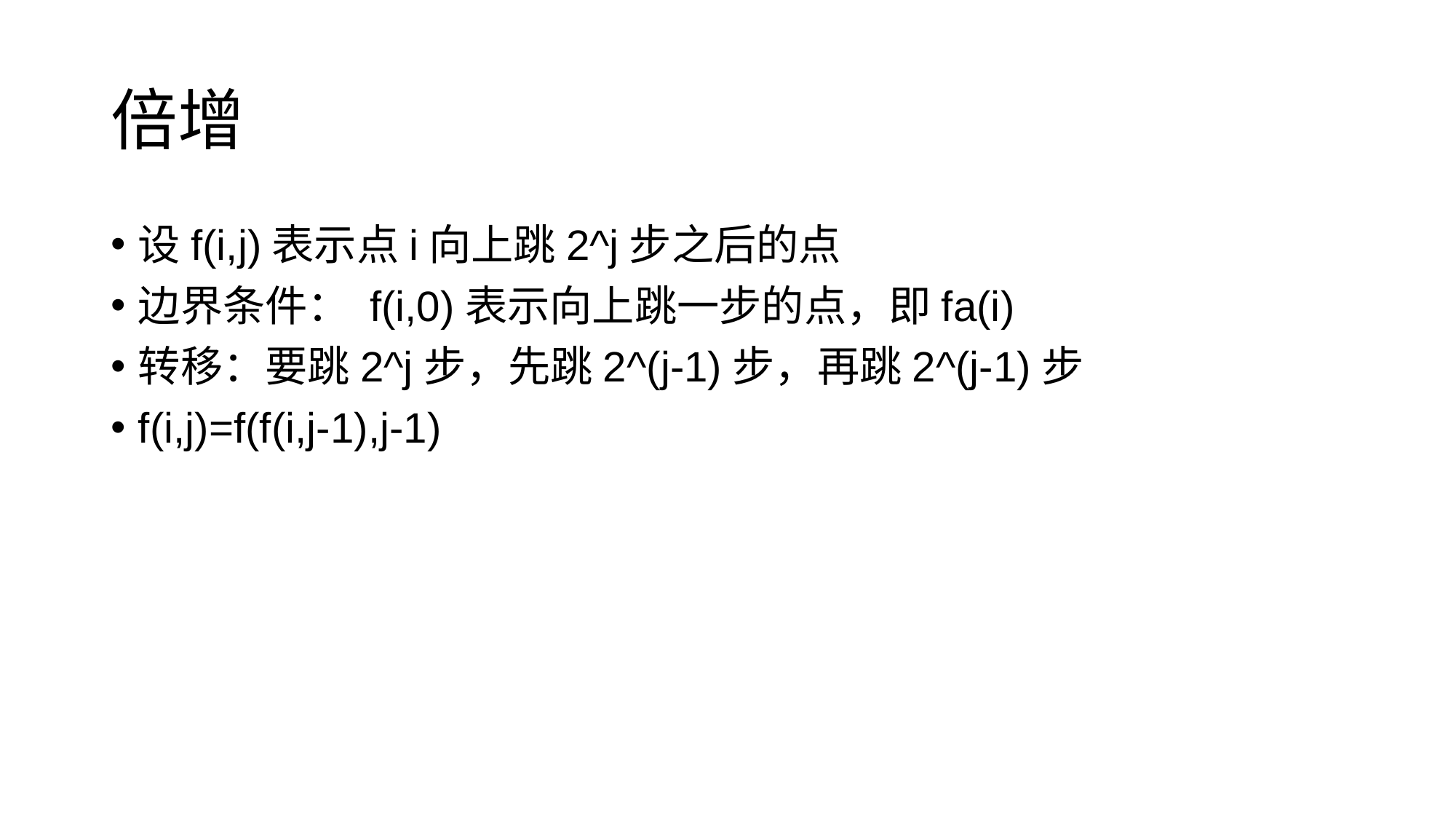

# 倍增
设f(i,j)表示点i向上跳2^j步之后的点
边界条件： f(i,0)表示向上跳一步的点，即fa(i)
转移：要跳2^j步，先跳2^(j-1)步，再跳2^(j-1)步
f(i,j)=f(f(i,j-1),j-1)